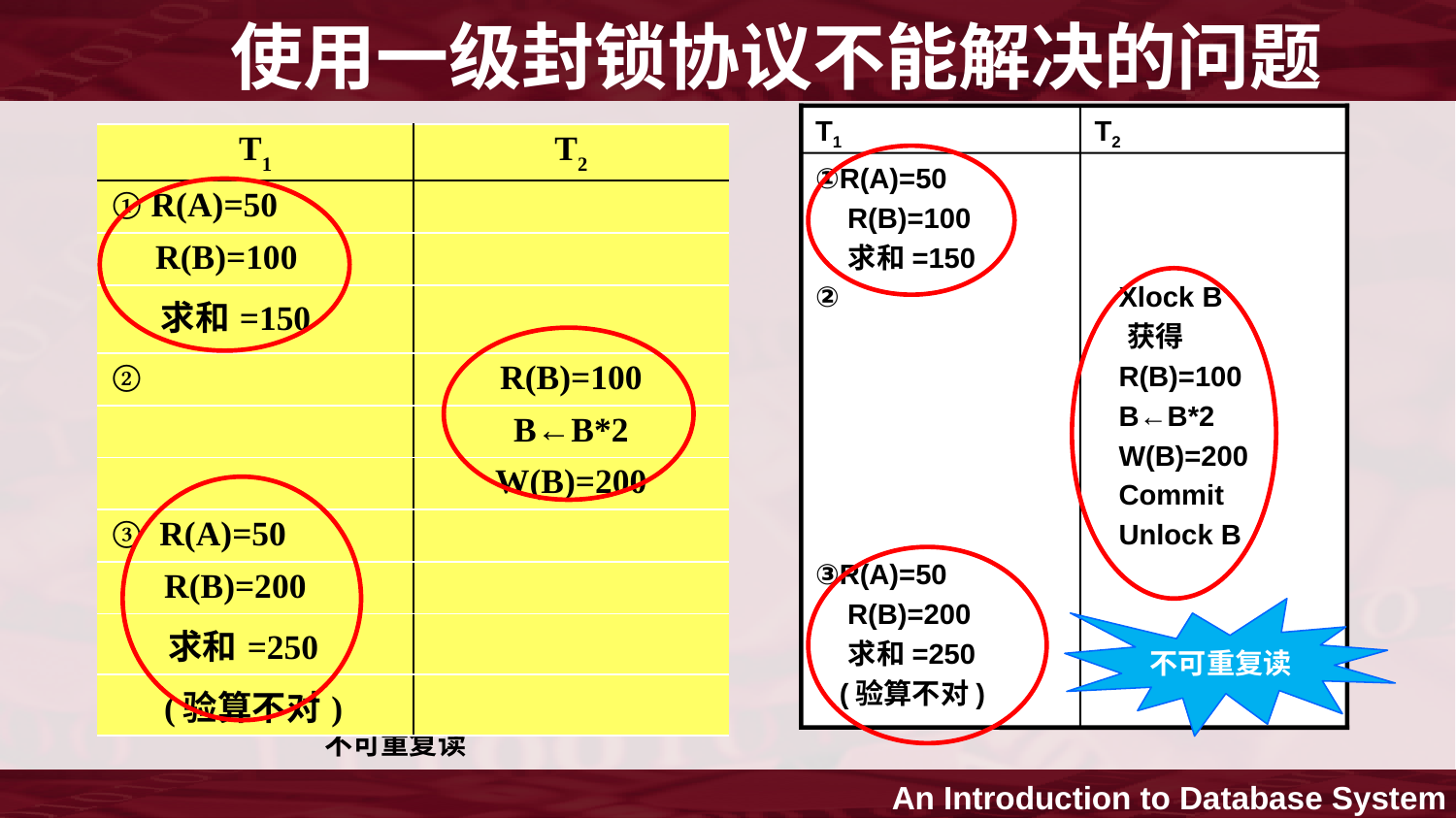

# 使用一级封锁协议不能解决的问题
T1

T2

①R(A)=50
    R(B)=100
    求和=150
②

③R(A)=50
    R(B)=200
    求和=250
   (验算不对)

   Xlock B
    获得
   R(B)=100
   B←B*2
   W(B)=200
   Commit
   Unlock B

| T1 | T2 |
| --- | --- |
| ① R(A)=50 |  |
| R(B)=100 |  |
| 求和=150 |  |
| ② | R(B)=100 |
|  | B←B\*2 |
|  | W(B)=200 |
| ③ R(A)=50 |  |
| R(B)=200 |  |
| 求和=250 |  |
| (验算不对) |  |

不可重复读

不可重复读